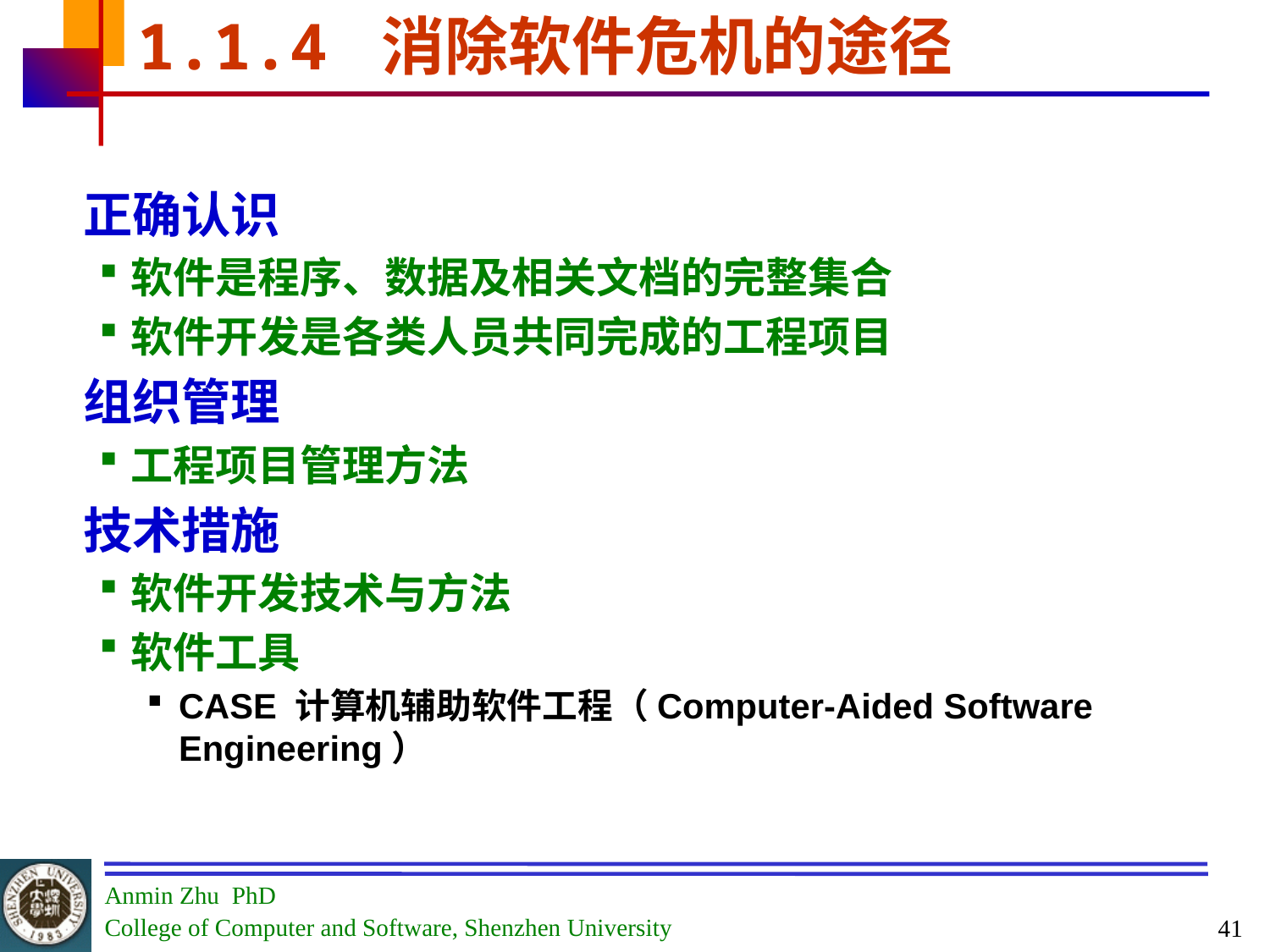

# 1.1.4 消除软件危机的途径
正确认识
软件是程序、数据及相关文档的完整集合
软件开发是各类人员共同完成的工程项目
组织管理
工程项目管理方法
技术措施
软件开发技术与方法
软件工具
CASE 计算机辅助软件工程（Computer-Aided Software Engineering）